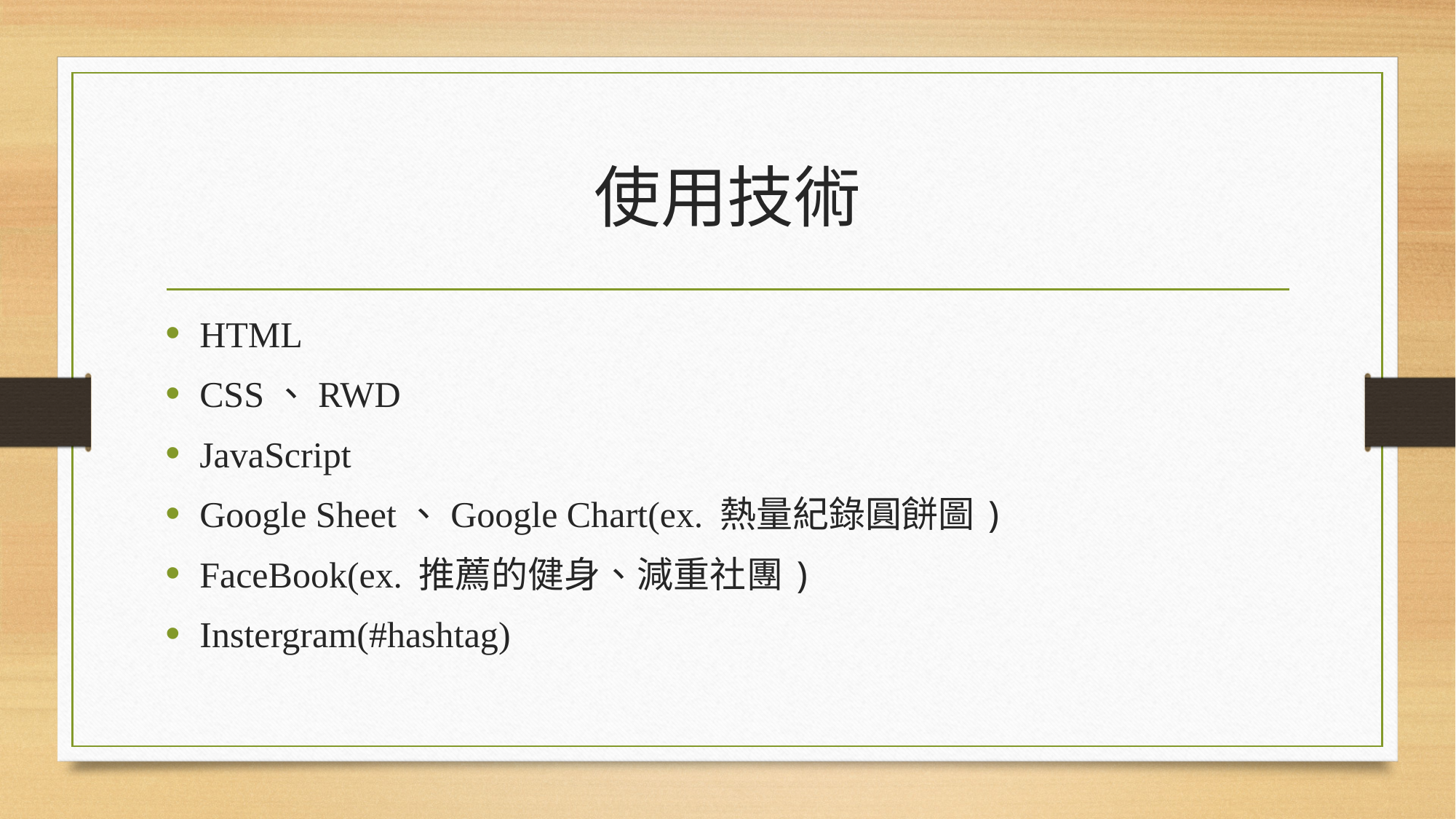

# 使用技術
HTML
CSS、RWD
JavaScript
Google Sheet、Google Chart(ex. 熱量紀錄圓餅圖)
FaceBook(ex. 推薦的健身、減重社團)
Instergram(#hashtag)